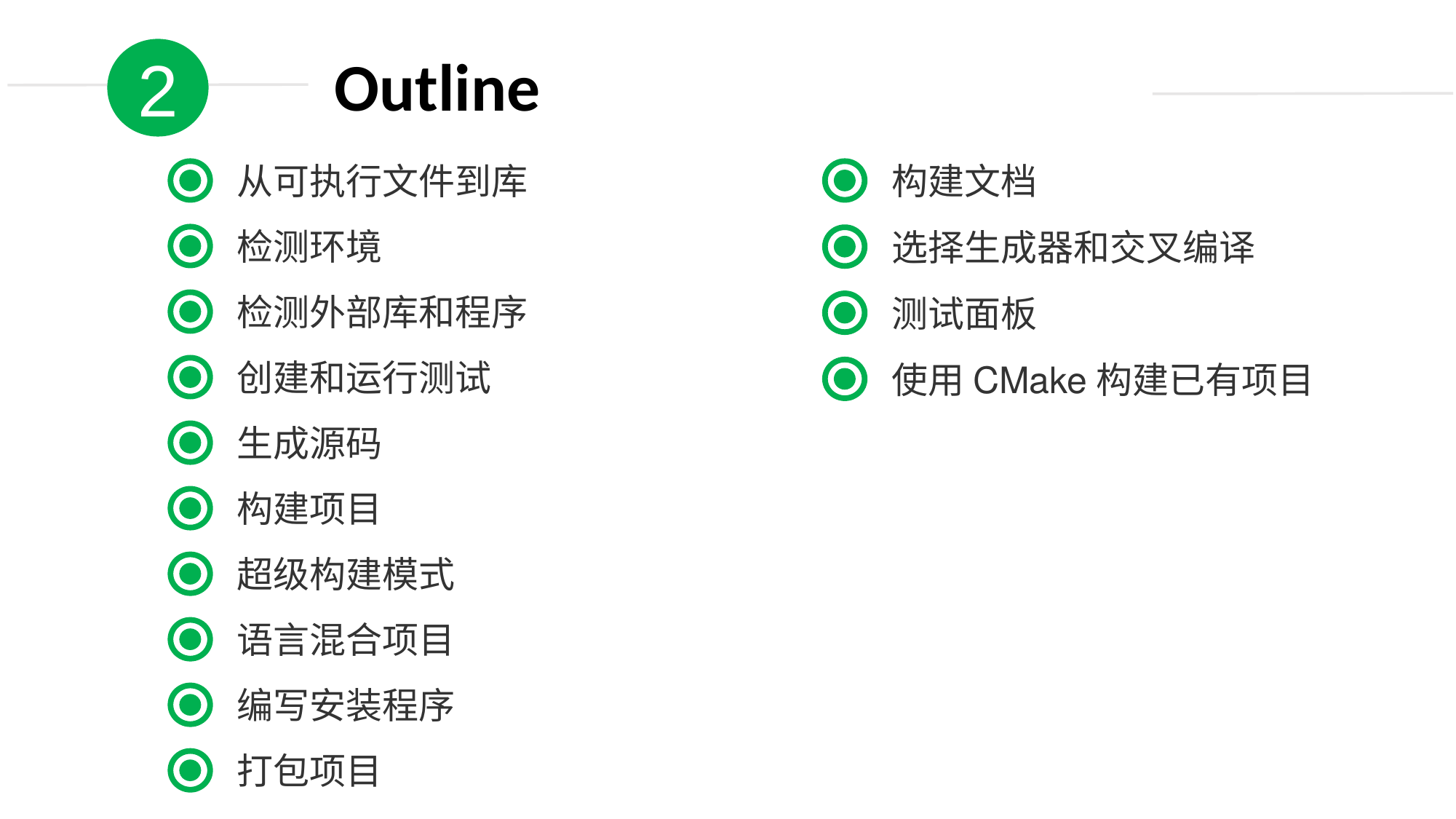

2
Outline
从可执行文件到库

构建文档

检测环境

选择生成器和交叉编译

检测外部库和程序

测试面板

创建和运行测试

使用CMake构建已有项目

生成源码

构建项目

超级构建模式

语言混合项目

编写安装程序

打包项目